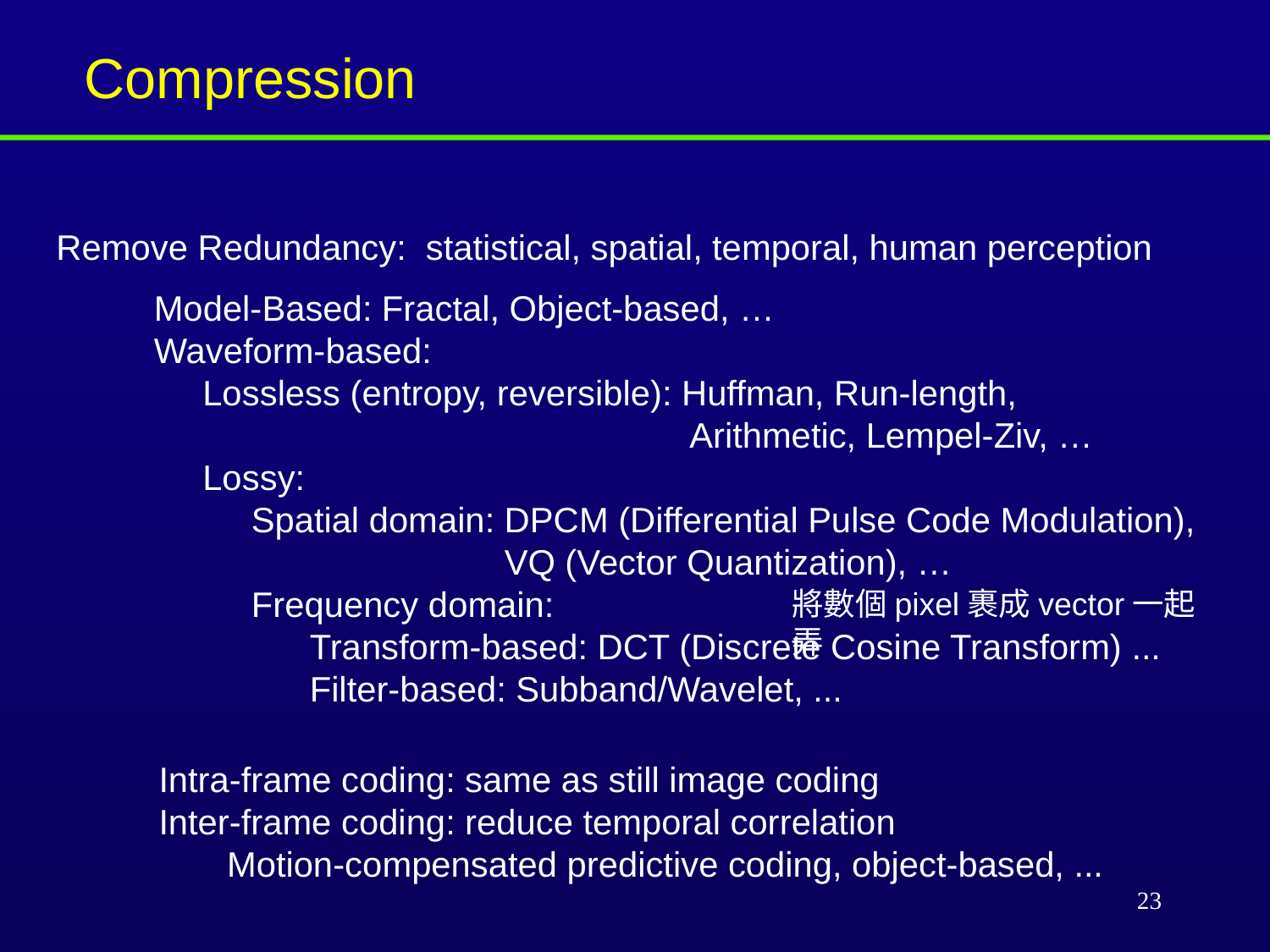

Compression
Remove Redundancy:  statistical, spatial, temporal, human perception
Model-Based: Fractal, Object-based, …
Waveform-based:
     Lossless (entropy, reversible): Huffman, Run-length,
                                                       Arithmetic, Lempel-Ziv, …
     Lossy:
          Spatial domain: DPCM (Differential Pulse Code Modulation),
                                    VQ (Vector Quantization), …
          Frequency domain:
                Transform-based: DCT (Discrete Cosine Transform) ...
                Filter-based: Subband/Wavelet, ...
將數個pixel裹成vector一起弄
Intra-frame coding: same as still image coding
Inter-frame coding: reduce temporal correlation
       Motion-compensated predictive coding, object-based, ...
23